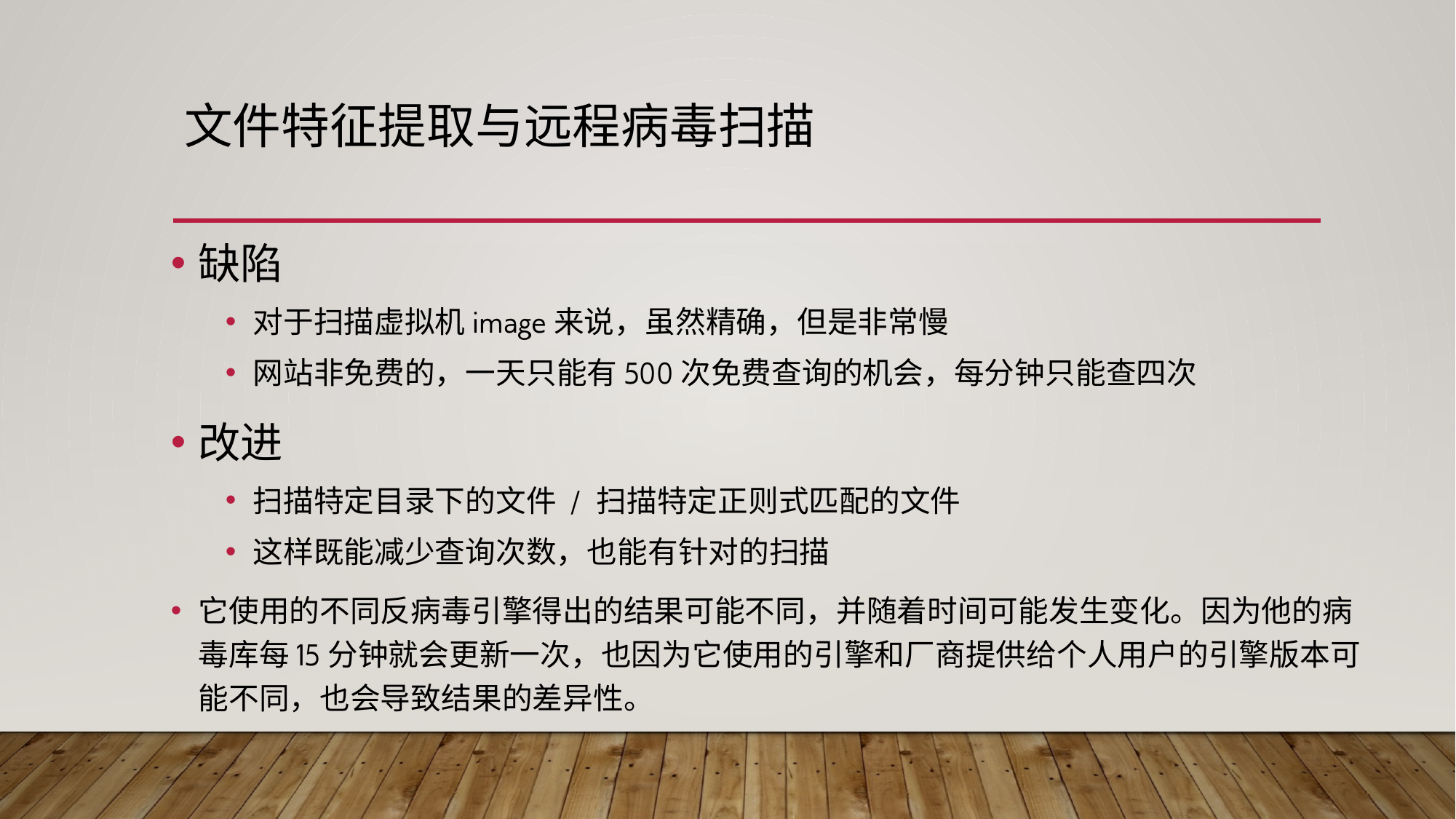

# 文件特征提取与远程病毒扫描
缺陷
对于扫描虚拟机image来说，虽然精确，但是非常慢
网站非免费的，一天只能有500次免费查询的机会，每分钟只能查四次
改进
扫描特定目录下的文件 / 扫描特定正则式匹配的文件
这样既能减少查询次数，也能有针对的扫描
它使用的不同反病毒引擎得出的结果可能不同，并随着时间可能发生变化。因为他的病毒库每15分钟就会更新一次，也因为它使用的引擎和厂商提供给个人用户的引擎版本可能不同，也会导致结果的差异性。